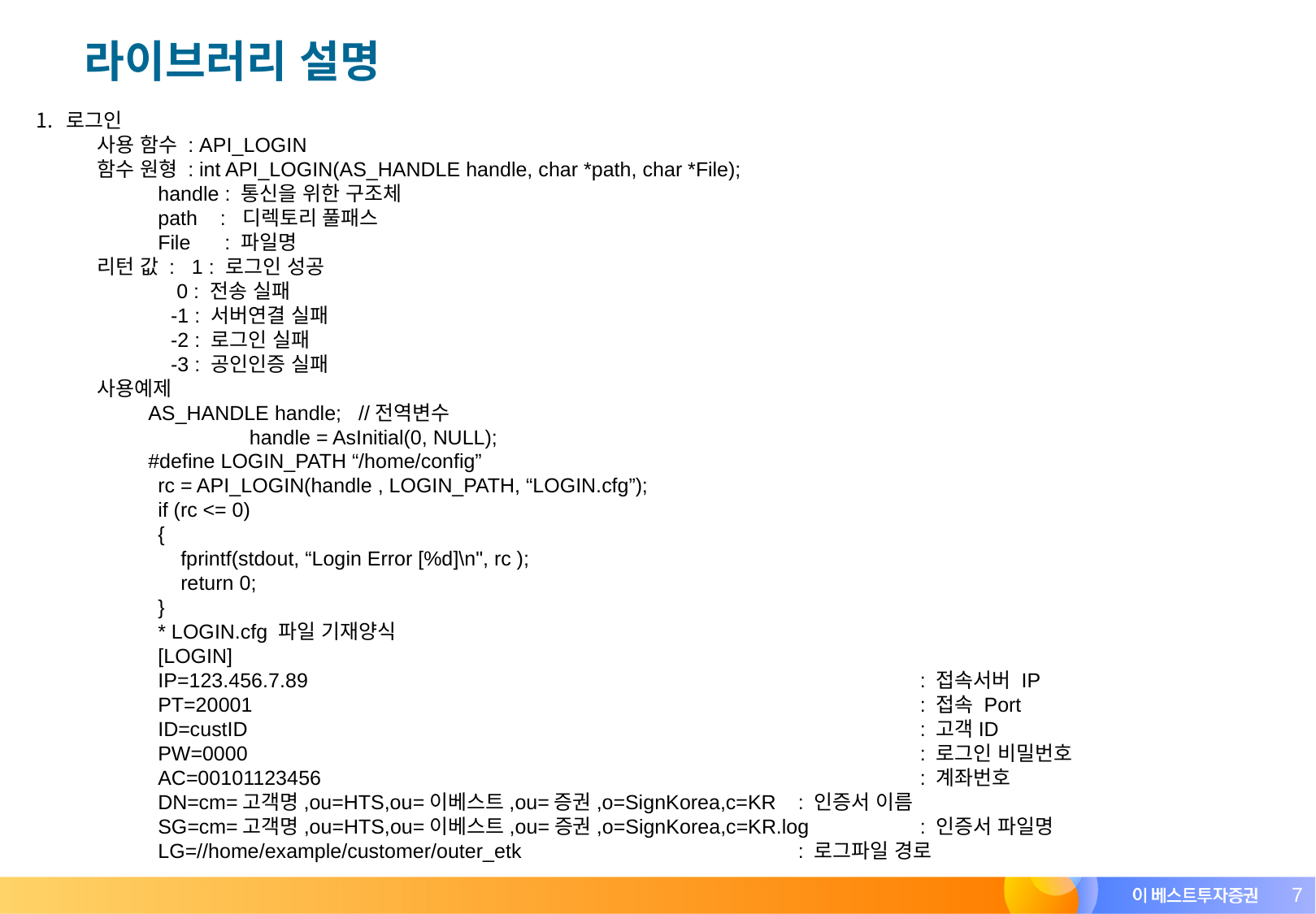

# 라이브러리 설명
로그인
사용 함수 : API_LOGIN
함수 원형 : int API_LOGIN(AS_HANDLE handle, char *path, char *File);
handle : 통신을 위한 구조체
path    :  디렉토리 풀패스
File      : 파일명
리턴 값 :   1 : 로그인 성공
              0 : 전송 실패
             -1 : 서버연결 실패
             -2 : 로그인 실패
             -3 : 공인인증 실패
사용예제
         AS_HANDLE handle;   //전역변수
 		handle = AsInitial(0, NULL);
         #define LOGIN_PATH “/home/config”
rc = API_LOGIN(handle , LOGIN_PATH, “LOGIN.cfg”);
if (rc <= 0)
{
    fprintf(stdout, “Login Error [%d]\n", rc );
    return 0;
}
* LOGIN.cfg 파일 기재양식
[LOGIN]
IP=123.456.7.89  					: 접속서버 IP
PT=20001						: 접속 Port
ID=custID						: 고객ID
PW=0000						: 로그인 비밀번호
AC=00101123456					: 계좌번호
DN=cm=고객명,ou=HTS,ou=이베스트,ou=증권,o=SignKorea,c=KR 	: 인증서 이름
SG=cm=고객명,ou=HTS,ou=이베스트,ou=증권,o=SignKorea,c=KR.log	: 인증서 파일명
LG=//home/example/customer/outer_etk			: 로그파일 경로
7